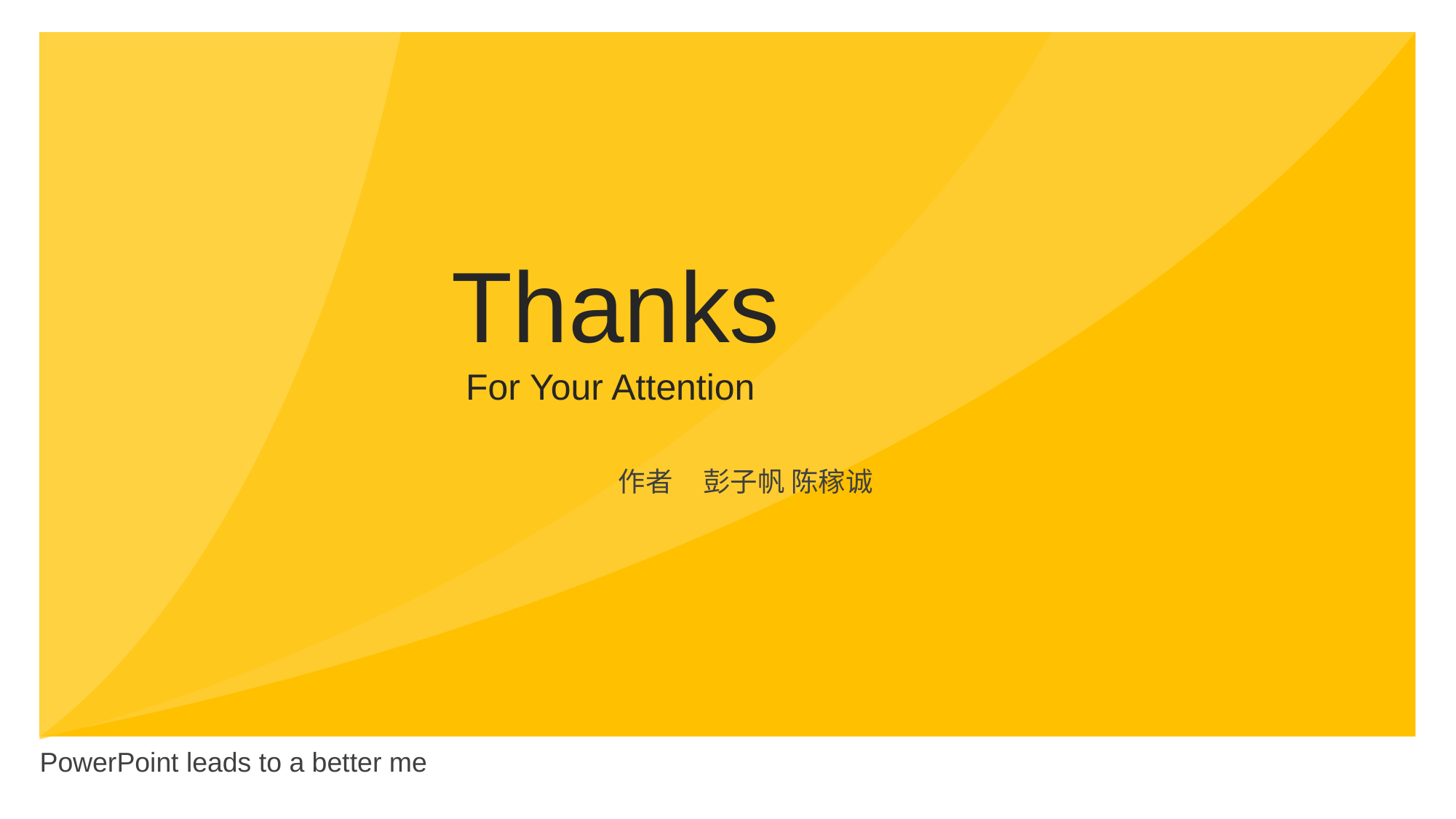

Thanks
For Your Attention
彭子帆 陈稼诚
作者
PowerPoint leads to a better me